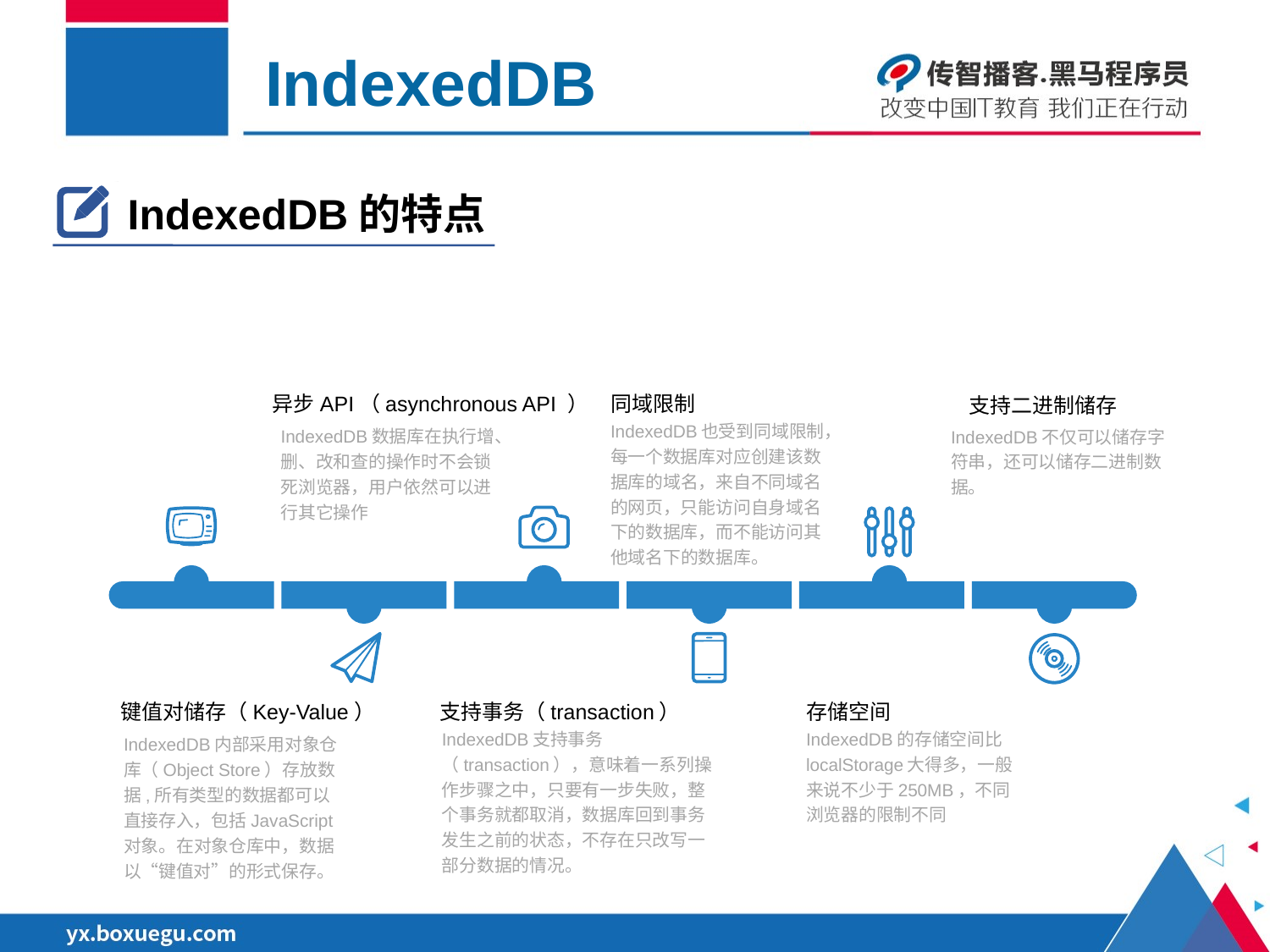

IndexedDB
IndexedDB的特点

异步API（asynchronous API ）
同域限制
支持二进制储存
IndexedDB也受到同域限制，每一个数据库对应创建该数据库的域名，来自不同域名的网页，只能访问自身域名下的数据库，而不能访问其他域名下的数据库。
IndexedDB数据库在执行增、删、改和查的操作时不会锁死浏览器，用户依然可以进行其它操作
IndexedDB不仅可以储存字符串，还可以储存二进制数据。

支持事务（transaction）
存储空间
键值对储存（Key-Value）
IndexedDB支持事务（transaction），意味着一系列操作步骤之中，只要有一步失败，整个事务就都取消，数据库回到事务发生之前的状态，不存在只改写一部分数据的情况。
IndexedDB的存储空间比localStorage大得多，一般来说不少于250MB，不同浏览器的限制不同
IndexedDB内部采用对象仓库（Object Store）存放数据,所有类型的数据都可以直接存入，包括JavaScript对象。在对象仓库中，数据以“键值对”的形式保存。